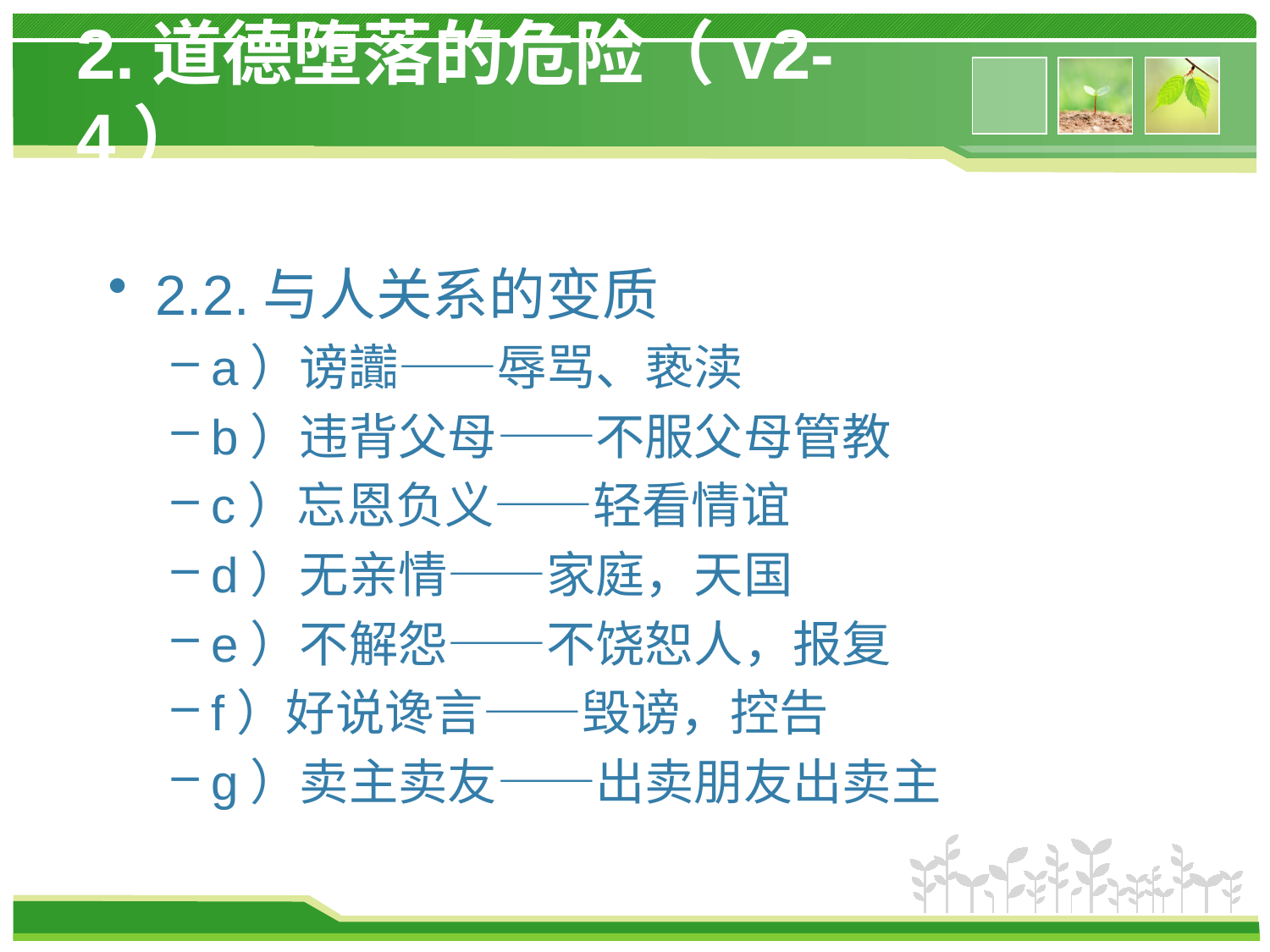

# 2.道德堕落的危险（v2-4）
2.2.与人关系的变质
a）谤讟——辱骂、亵渎
b）违背父母——不服父母管教
c）忘恩负义——轻看情谊
d）无亲情——家庭，天国
e）不解怨——不饶恕人，报复
f）好说谗言——毁谤，控告
g）卖主卖友——出卖朋友出卖主